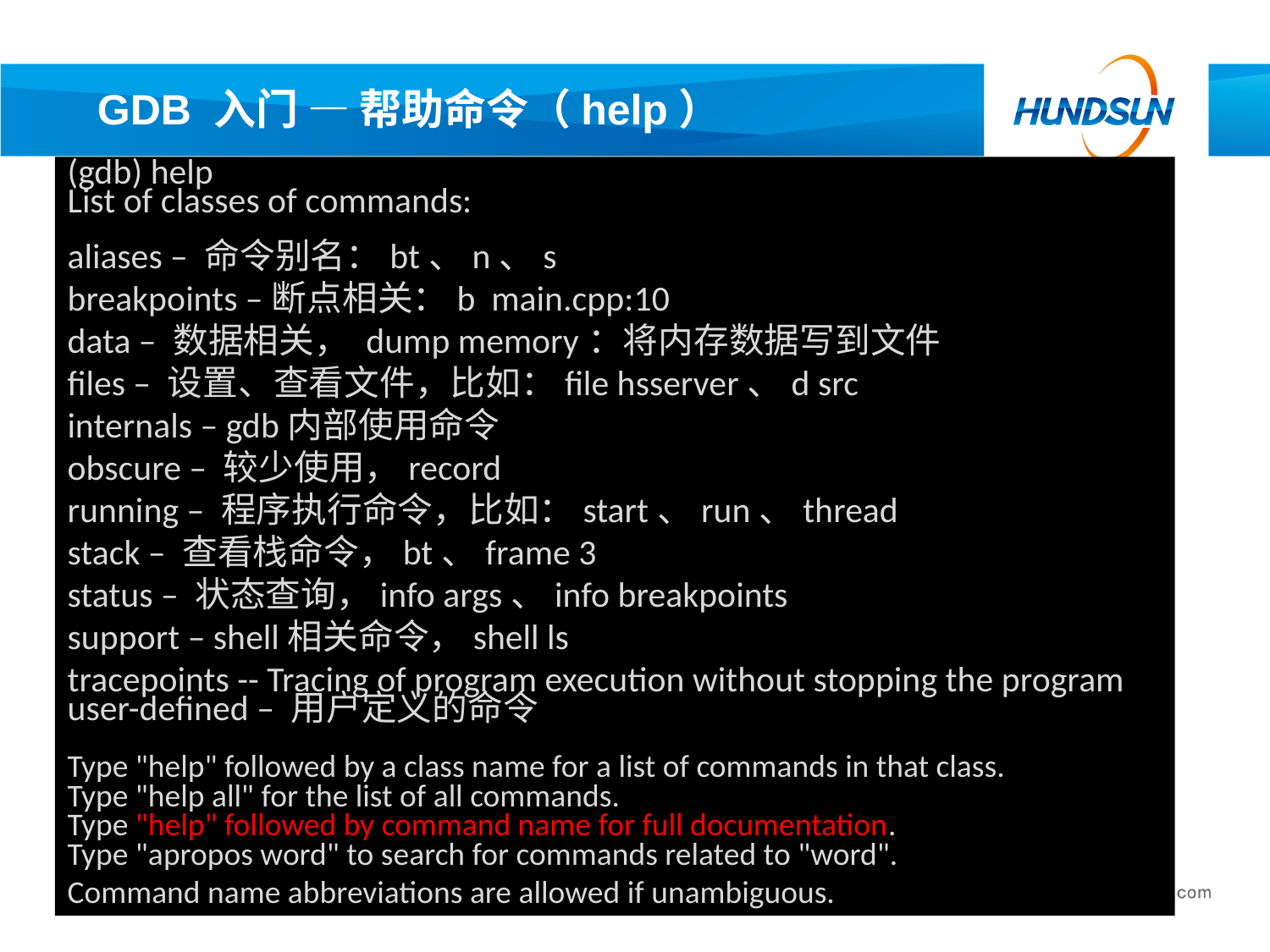

GDB 入门 — 帮助命令（help）
(gdb) help
List of classes of commands:

aliases – 命令别名：bt、n、s
breakpoints –断点相关：b  main.cpp:10
data – 数据相关， dump memory：将内存数据写到文件
files – 设置、查看文件，比如：file hsserver、d src
internals – gdb内部使用命令
obscure – 较少使用，record
running – 程序执行命令，比如：start、run、thread
stack – 查看栈命令，bt、frame 3
status – 状态查询，info args、info breakpoints
support – shell相关命令，shell ls
tracepoints -- Tracing of program execution without stopping the program
user-defined – 用户定义的命令

Type "help" followed by a class name for a list of commands in that class.
Type "help all" for the list of all commands.
Type "help" followed by command name for full documentation.
Type "apropos word" to search for commands related to "word".
Command name abbreviations are allowed if unambiguous.